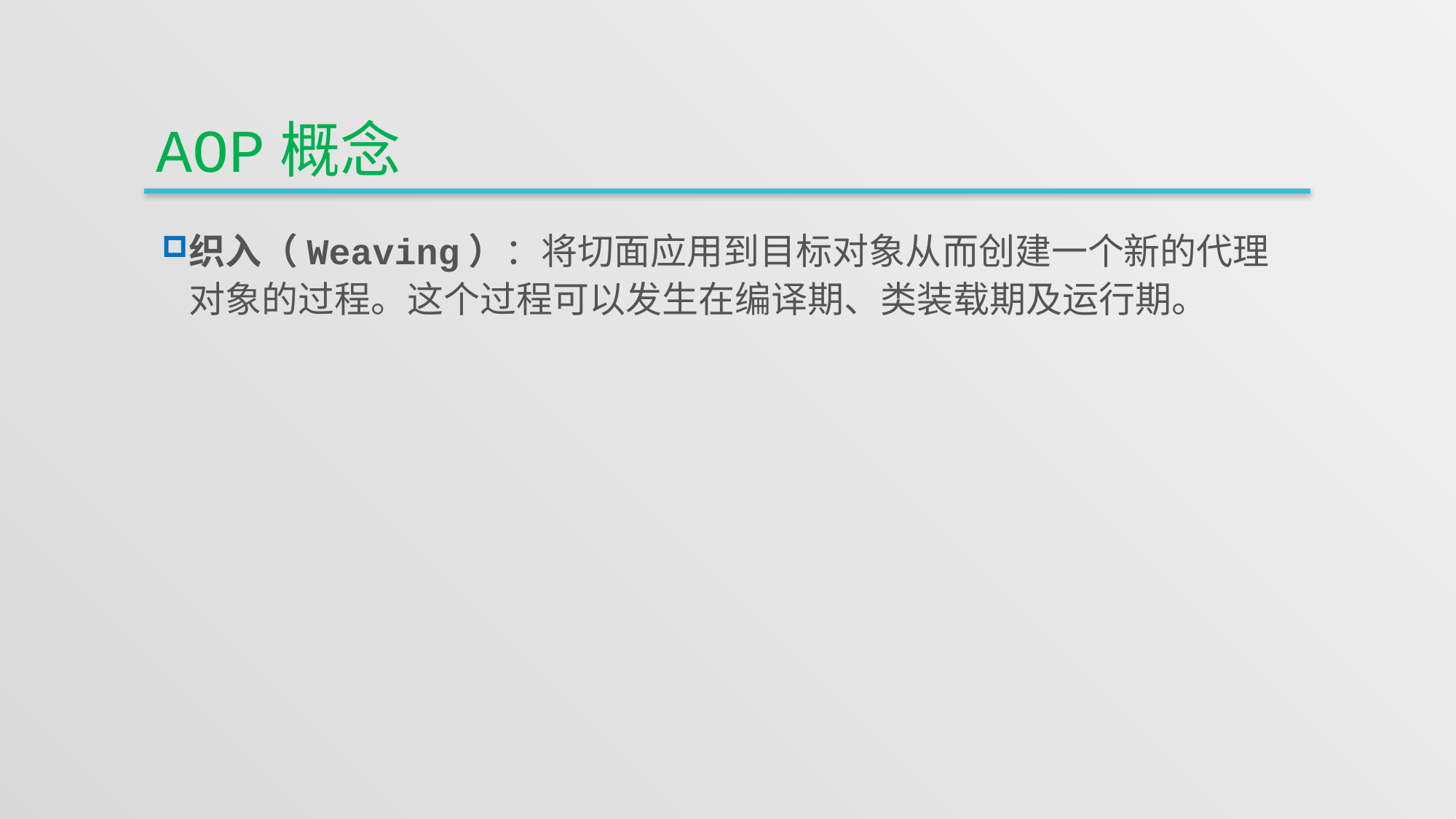

# AOP概念
织入（Weaving）：将切面应用到目标对象从而创建一个新的代理对象的过程。这个过程可以发生在编译期、类装载期及运行期。